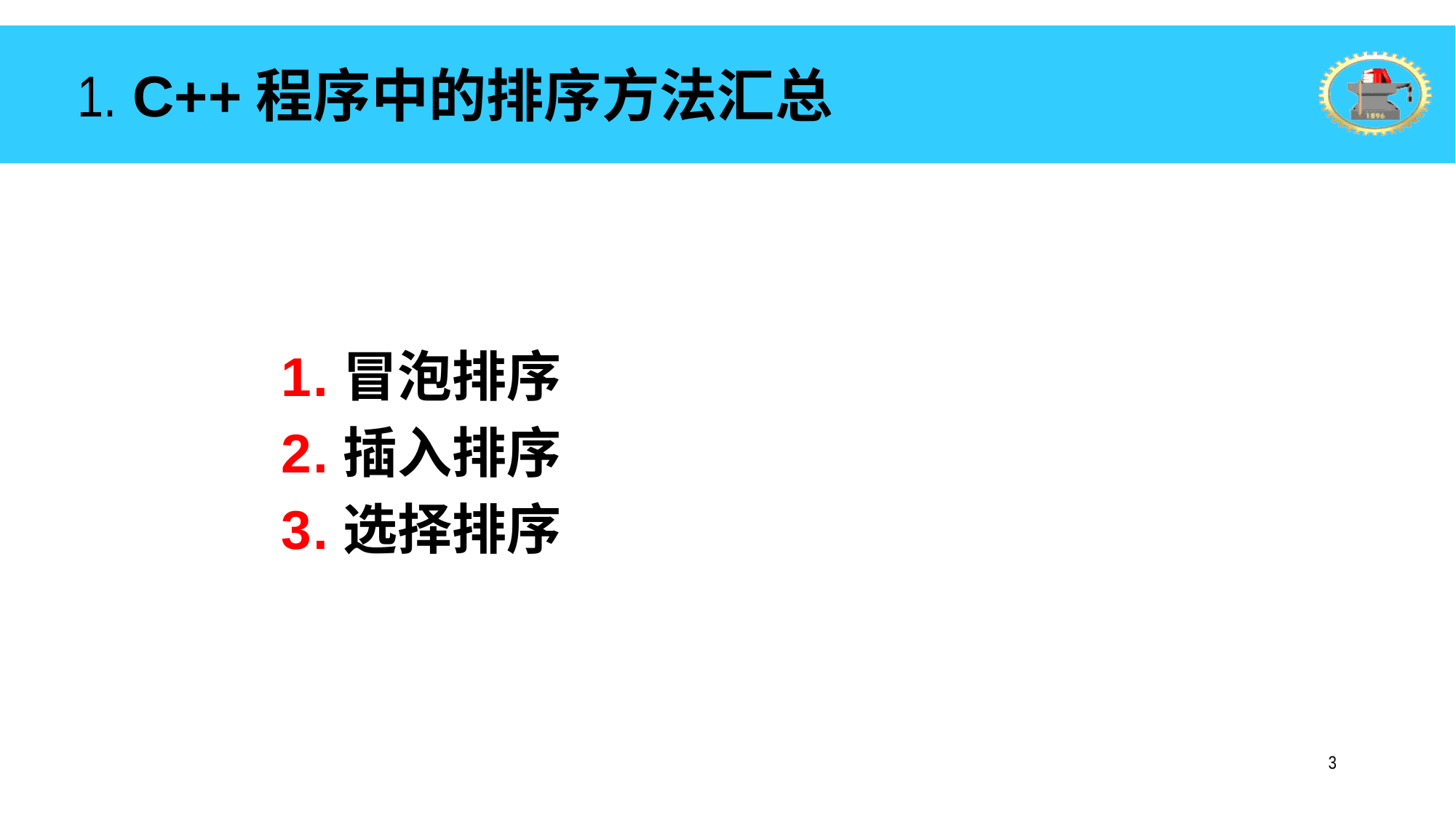

# 1. C++程序中的排序方法汇总
冒泡排序
插入排序
选择排序
3